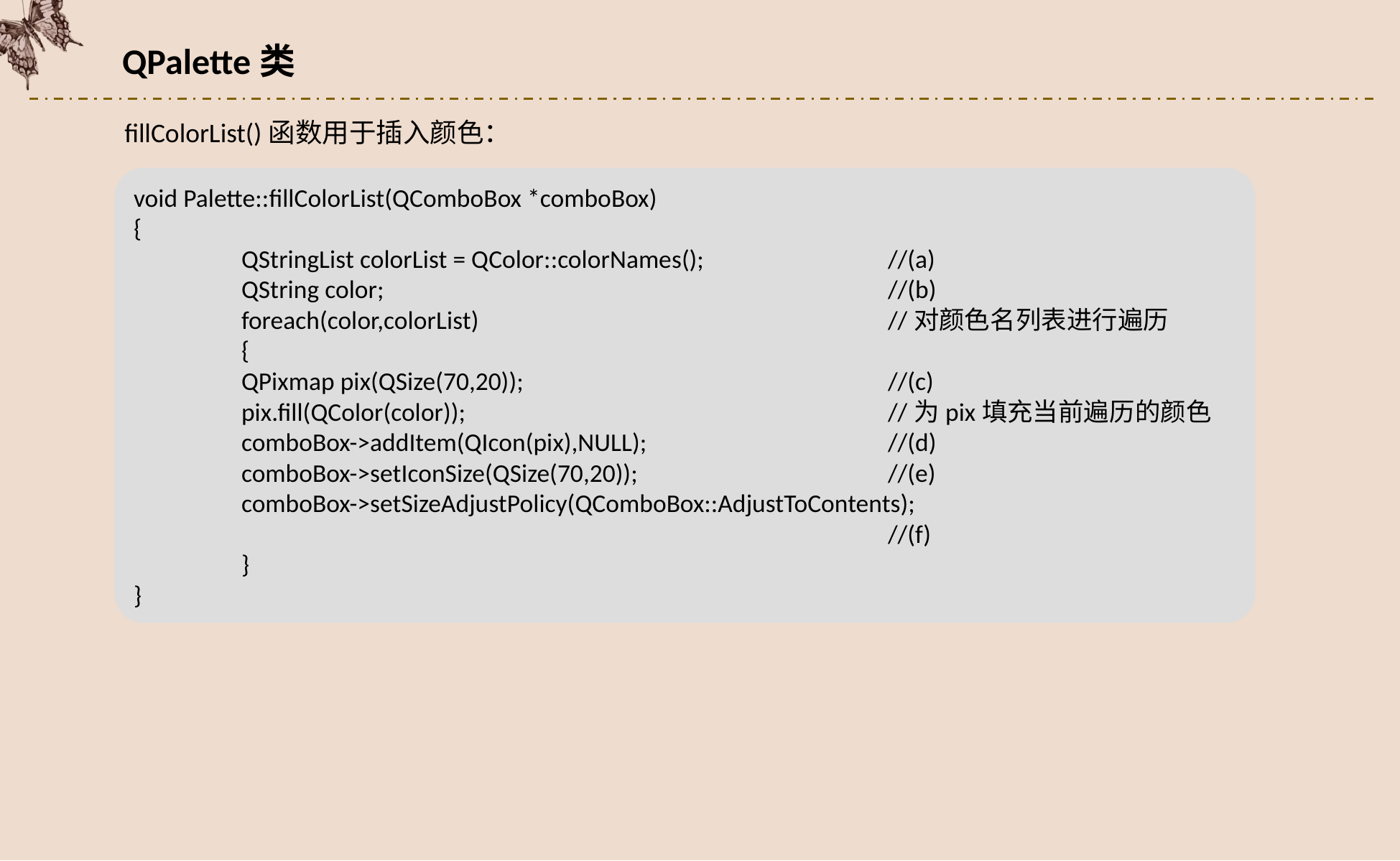

QPalette类
fillColorList()函数用于插入颜色：
void Palette::fillColorList(QComboBox *comboBox)
{
    	QStringList colorList = QColor::colorNames();		//(a)
    	QString color;					//(b)
    	foreach(color,colorList)				//对颜色名列表进行遍历
    	{
        	QPixmap pix(QSize(70,20));				//(c)
        	pix.fill(QColor(color));			 	//为pix填充当前遍历的颜色
        	comboBox->addItem(QIcon(pix),NULL);			//(d)
        	comboBox->setIconSize(QSize(70,20));			//(e)
        	comboBox->setSizeAdjustPolicy(QComboBox::AdjustToContents);
							//(f)
    	}
}